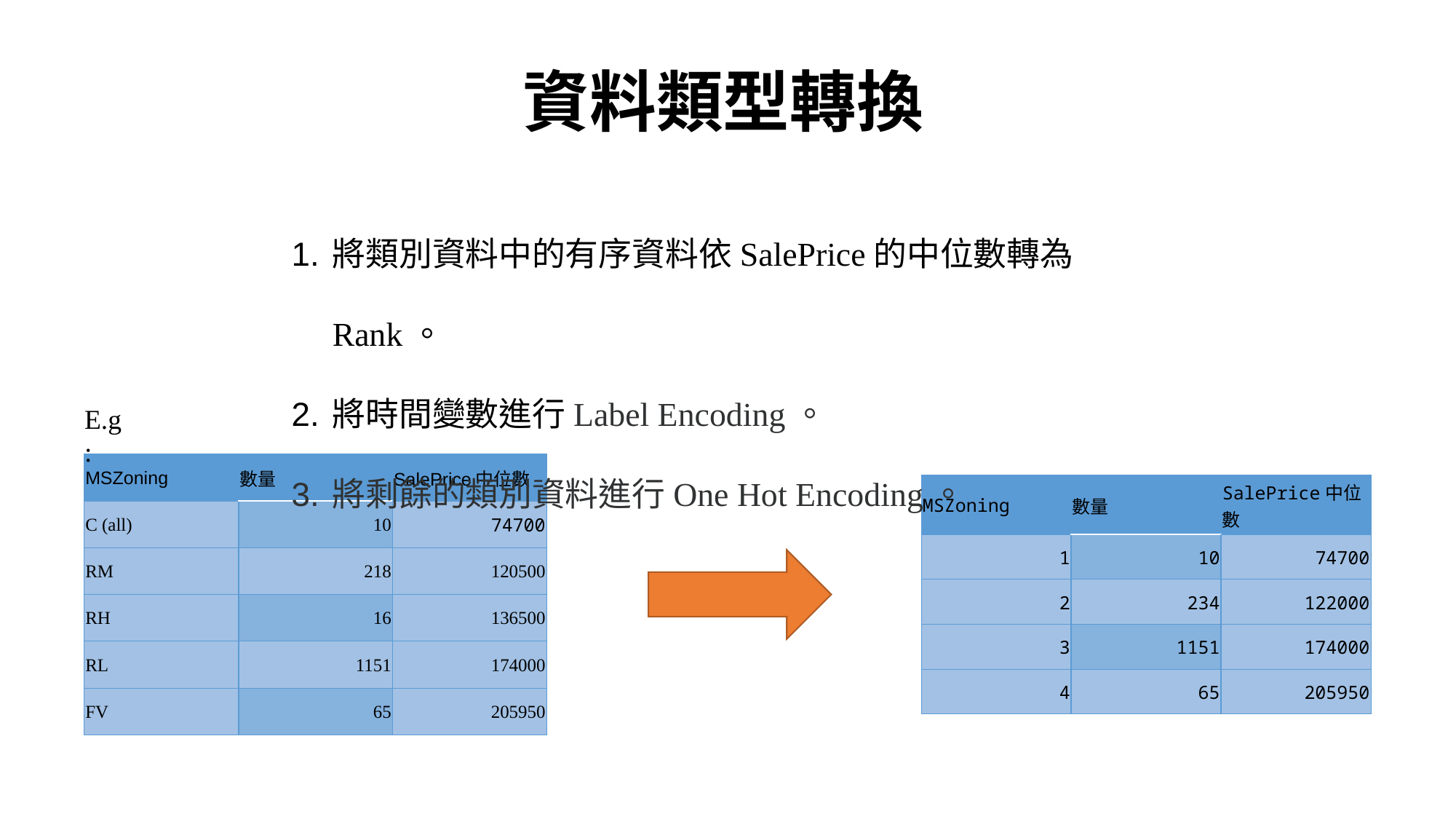

# 資料類型轉換
將類別資料中的有序資料依SalePrice的中位數轉為Rank。
將時間變數進行Label Encoding。
將剩餘的類別資料進行One Hot Encoding。
E.g:
| MSZoning | 數量 | SalePrice中位數 |
| --- | --- | --- |
| C (all) | 10 | 74700 |
| RM | 218 | 120500 |
| RH | 16 | 136500 |
| RL | 1151 | 174000 |
| FV | 65 | 205950 |
| MSZoning | 數量 | SalePrice中位數 |
| --- | --- | --- |
| 1 | 10 | 74700 |
| 2 | 234 | 122000 |
| 3 | 1151 | 174000 |
| 4 | 65 | 205950 |